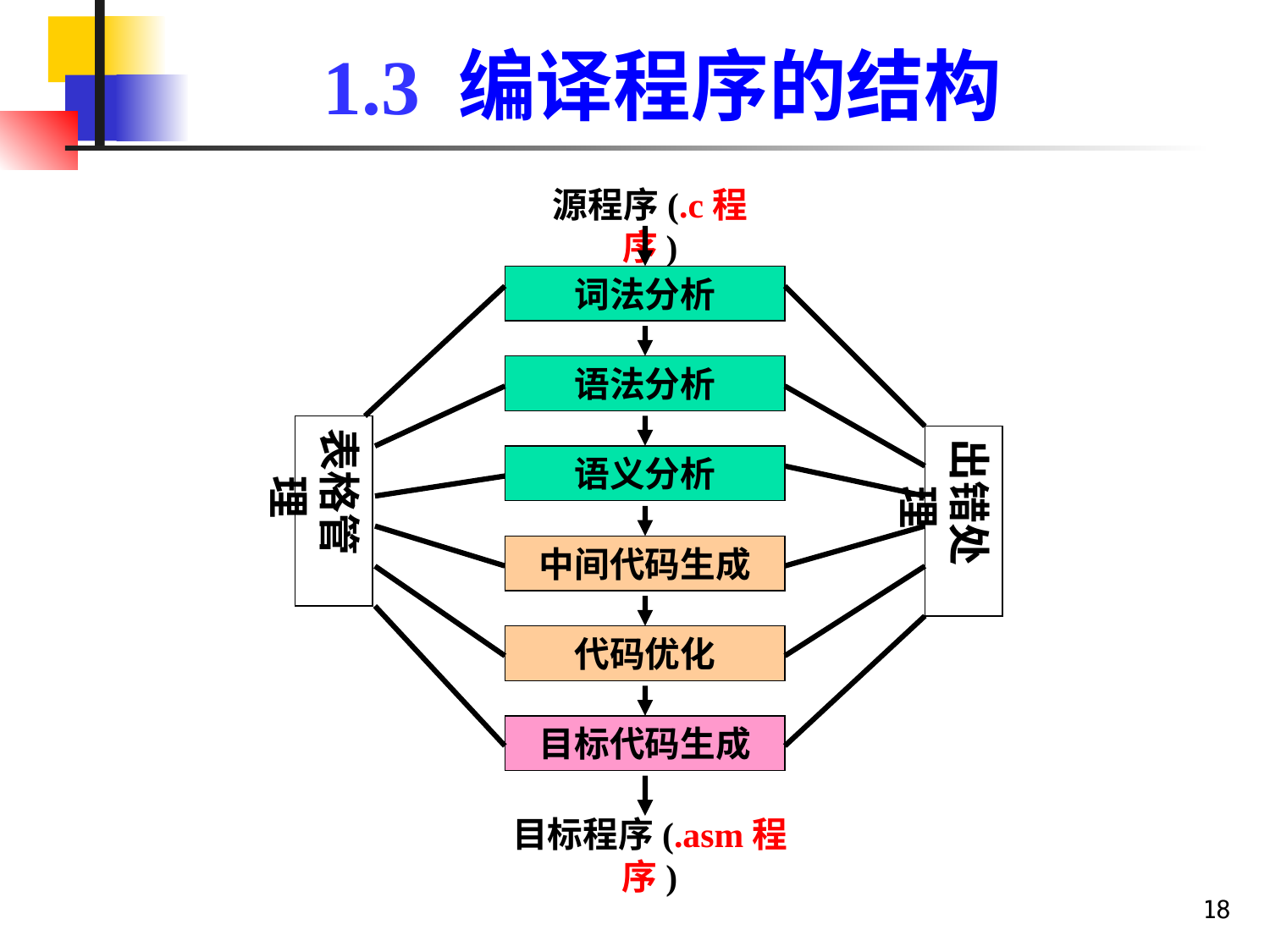

# 1.3 编译程序的结构
源程序(.c程序)

词法分析

语法分析

表格管理
出错处理
语义分析

中间代码生成

代码优化

目标代码生成

目标程序(.asm程序)
18